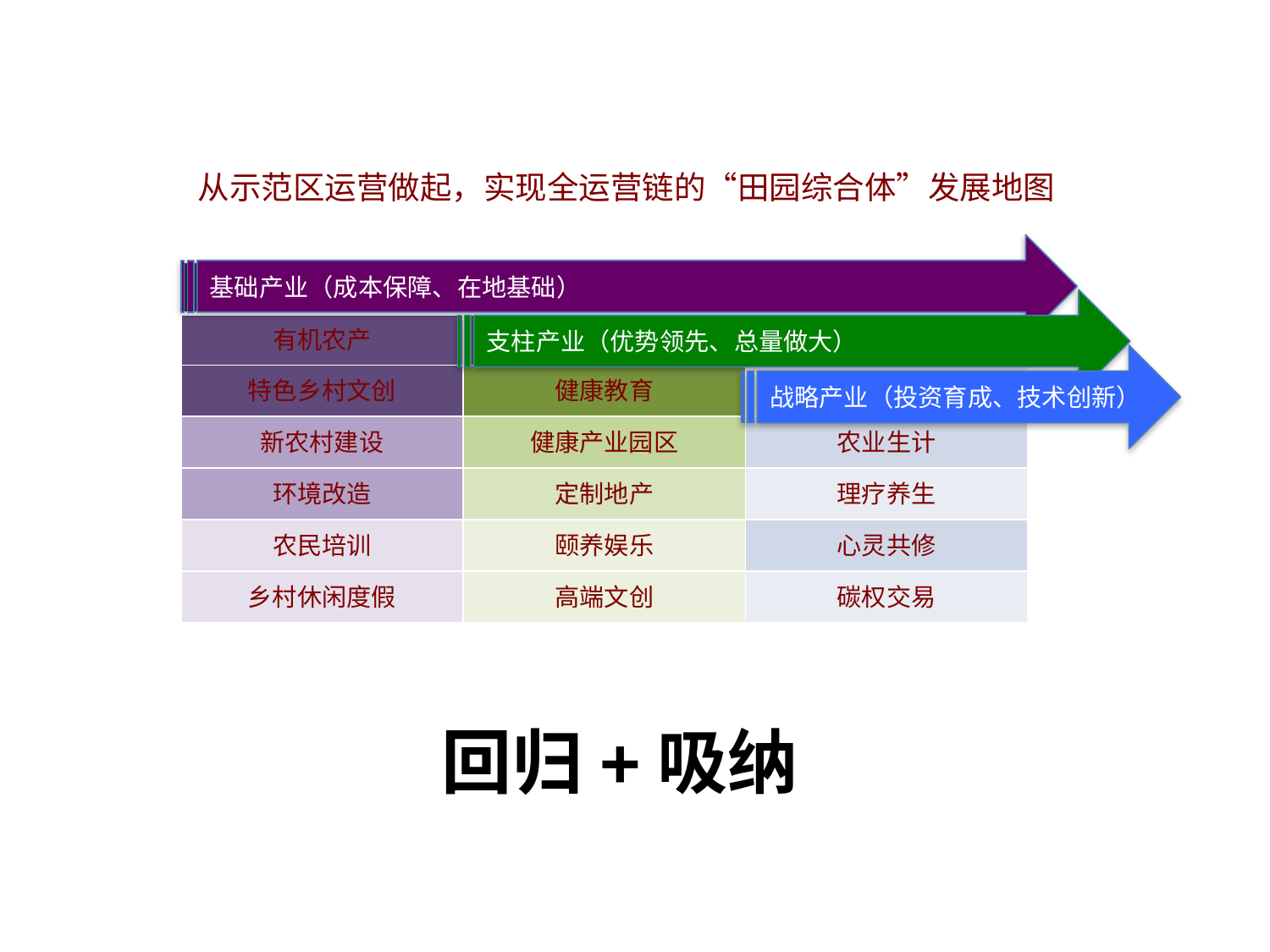

从示范区运营做起，实现全运营链的“田园综合体”发展地图
基础产业（成本保障、在地基础）
|  |  |  |
| --- | --- | --- |
| 有机农产 |  |  |
| 特色乡村文创 | 健康教育 |  |
| 新农村建设 | 健康产业园区 | 农业生计 |
| 环境改造 | 定制地产 | 理疗养生 |
| 农民培训 | 颐养娱乐 | 心灵共修 |
| 乡村休闲度假 | 高端文创 | 碳权交易 |
支柱产业（优势领先、总量做大）
战略产业（投资育成、技术创新）
回归+吸纳